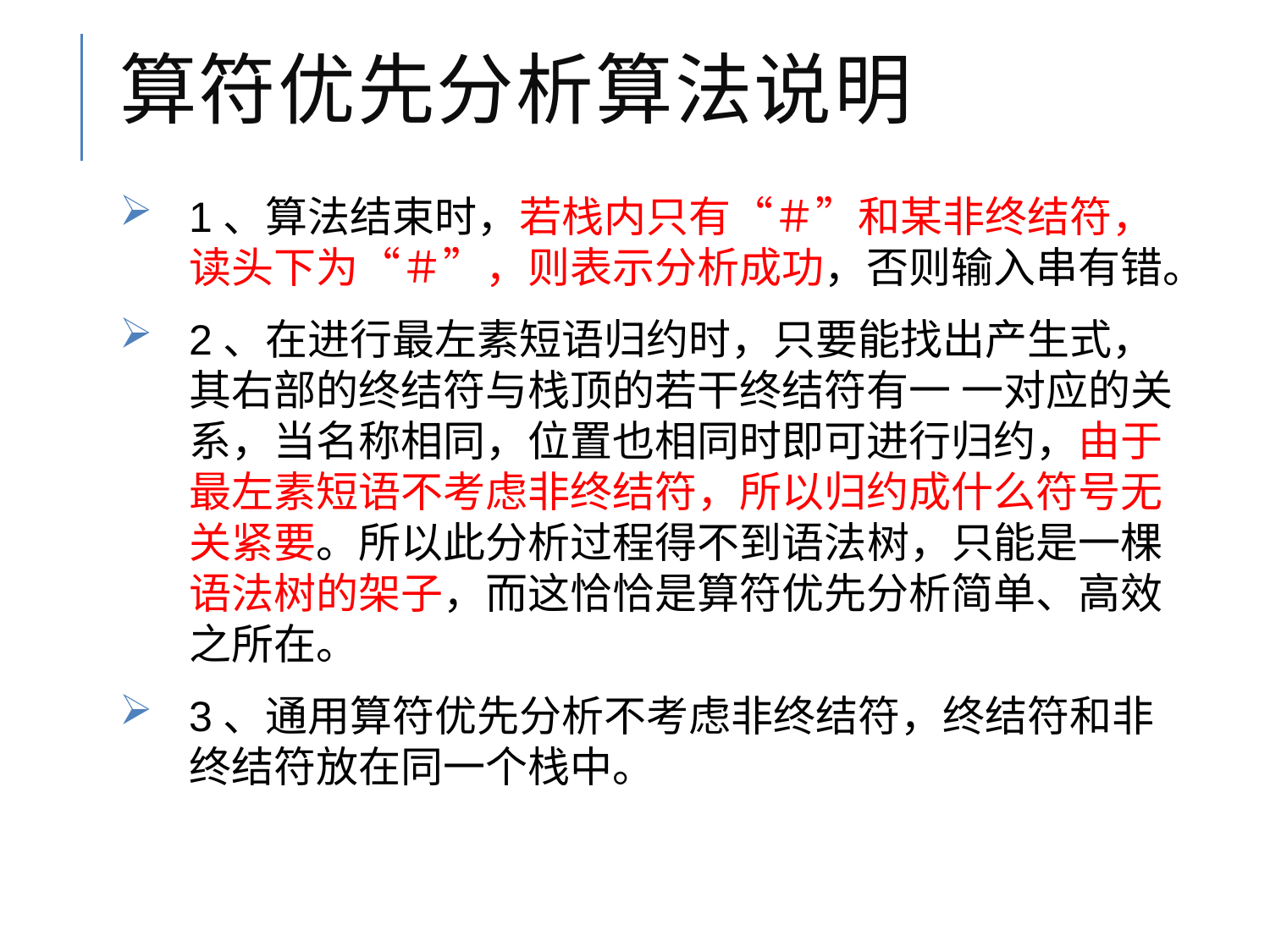

# 算符优先分析算法说明
1、算法结束时，若栈内只有“＃”和某非终结符，读头下为“＃”，则表示分析成功，否则输入串有错。
2、在进行最左素短语归约时，只要能找出产生式，其右部的终结符与栈顶的若干终结符有一 一对应的关系，当名称相同，位置也相同时即可进行归约，由于最左素短语不考虑非终结符，所以归约成什么符号无关紧要。所以此分析过程得不到语法树，只能是一棵语法树的架子，而这恰恰是算符优先分析简单、高效之所在。
3、通用算符优先分析不考虑非终结符，终结符和非终结符放在同一个栈中。
52